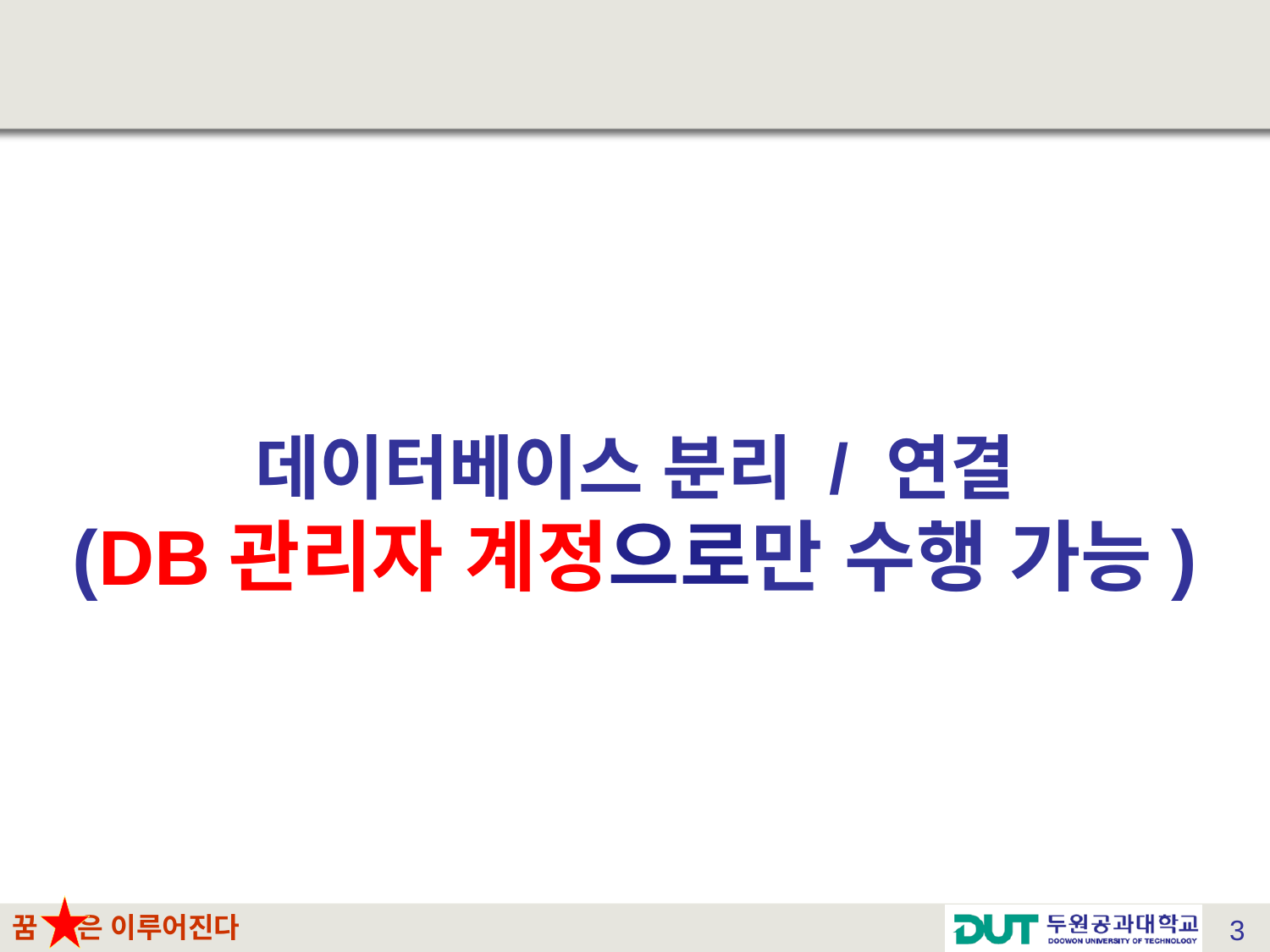

# 데이터베이스 분리 / 연결 (DB관리자 계정으로만 수행 가능)